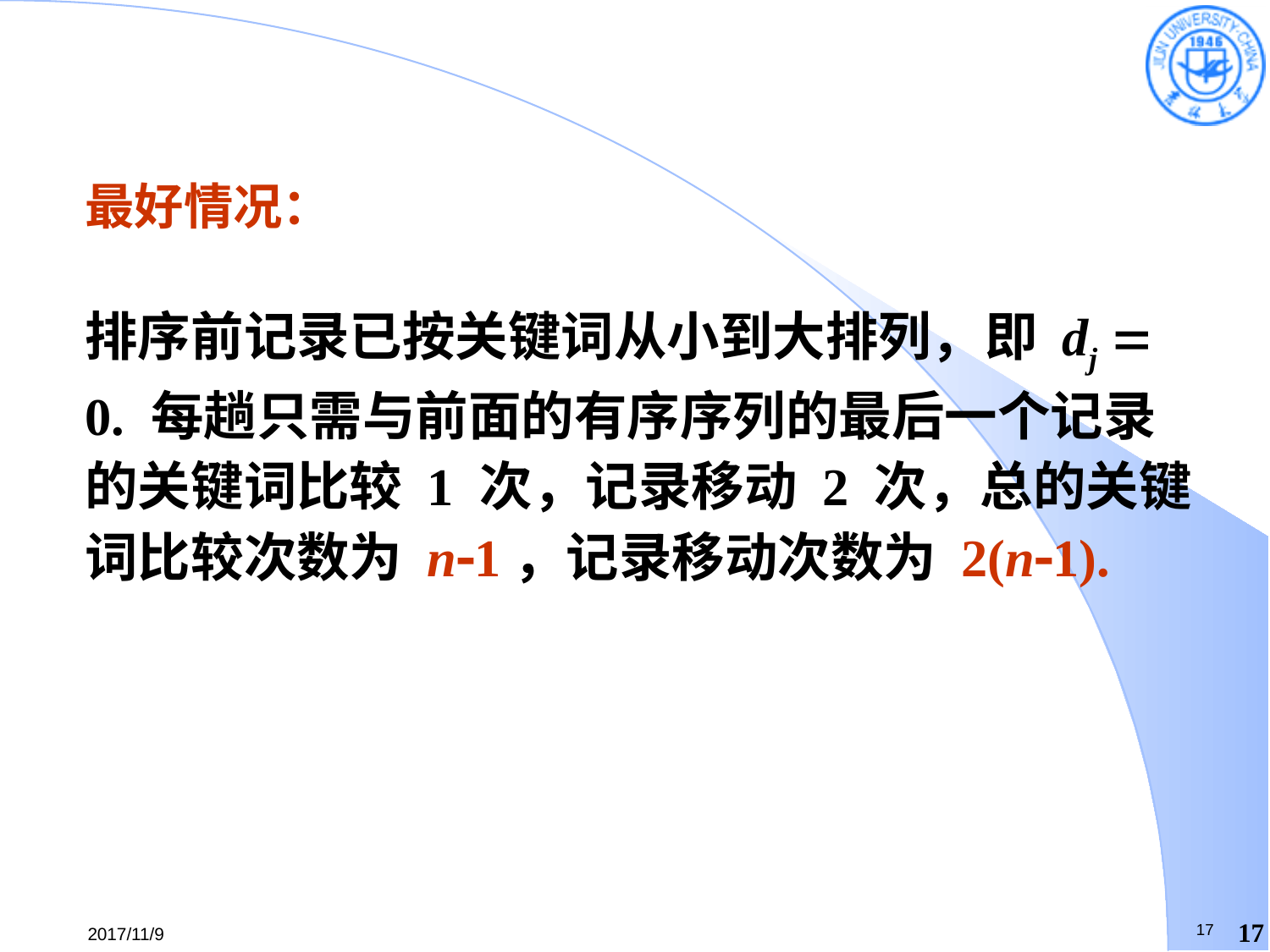

最好情况：
排序前记录已按关键词从小到大排列，即 dj = 0. 每趟只需与前面的有序序列的最后一个记录的关键词比较 1 次，记录移动 2 次，总的关键词比较次数为 n−1，记录移动次数为 2(n−1).
17